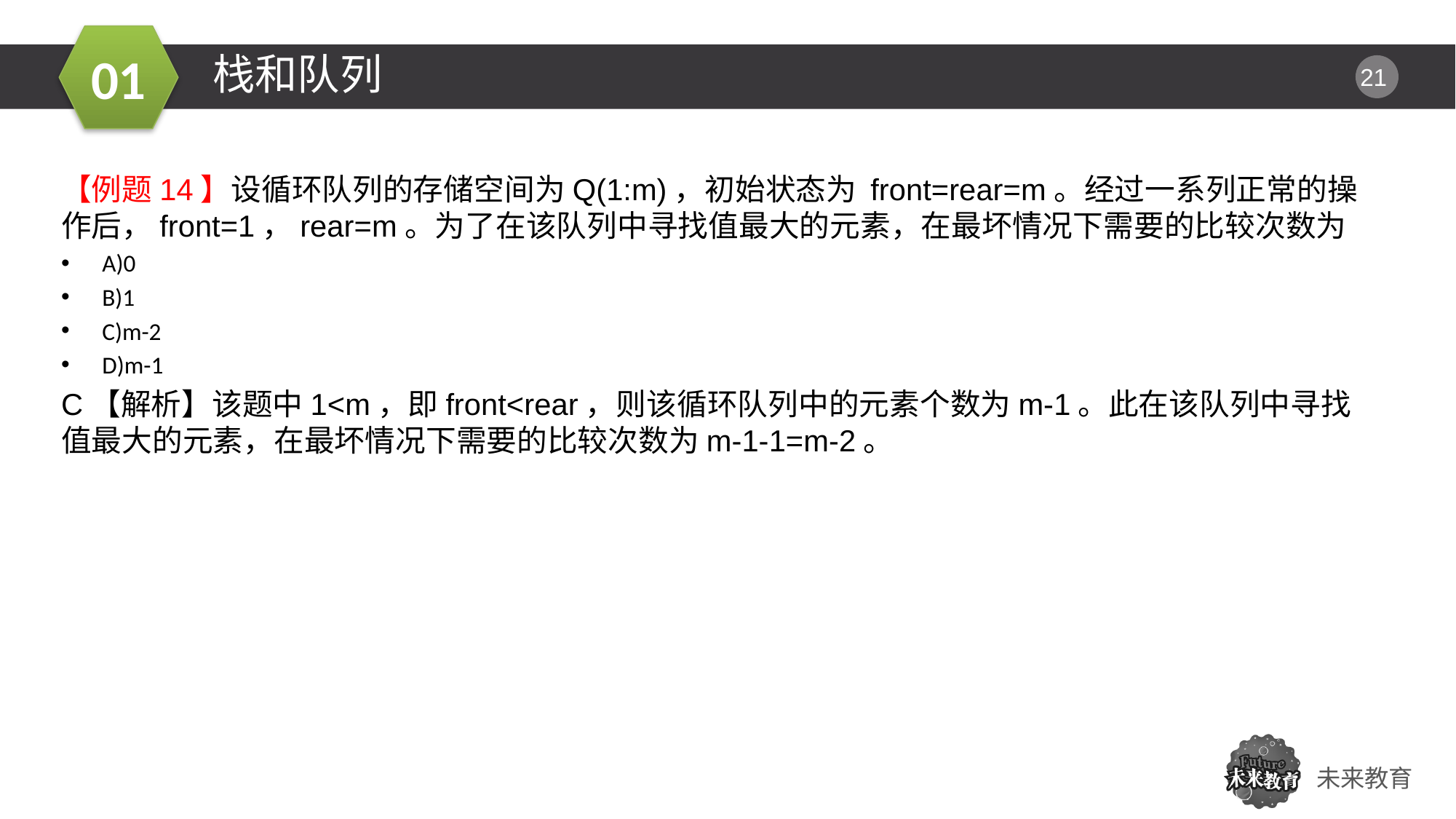

栈和队列
【例题14】设循环队列的存储空间为Q(1:m)，初始状态为 front=rear=m。经过一系列正常的操作后，front=1，rear=m。为了在该队列中寻找值最大的元素，在最坏情况下需要的比较次数为
A)0
B)1
C)m-2
D)m-1
C【解析】该题中1<m，即front<rear，则该循环队列中的元素个数为m-1。此在该队列中寻找值最大的元素，在最坏情况下需要的比较次数为m-1-1=m-2。
01